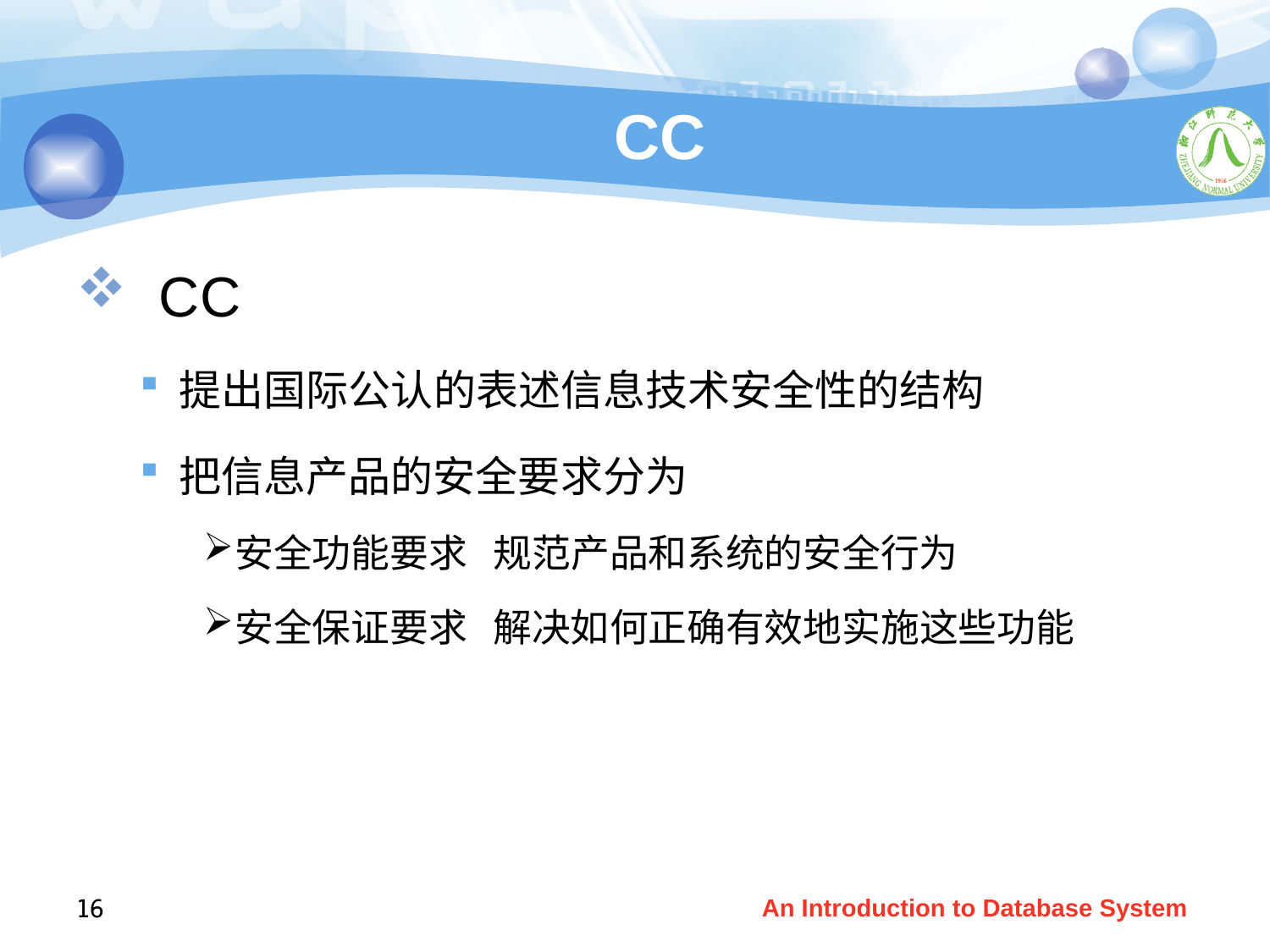

# CC
  CC
提出国际公认的表述信息技术安全性的结构
把信息产品的安全要求分为
安全功能要求   规范产品和系统的安全行为
安全保证要求   解决如何正确有效地实施这些功能
16
An Introduction to Database System